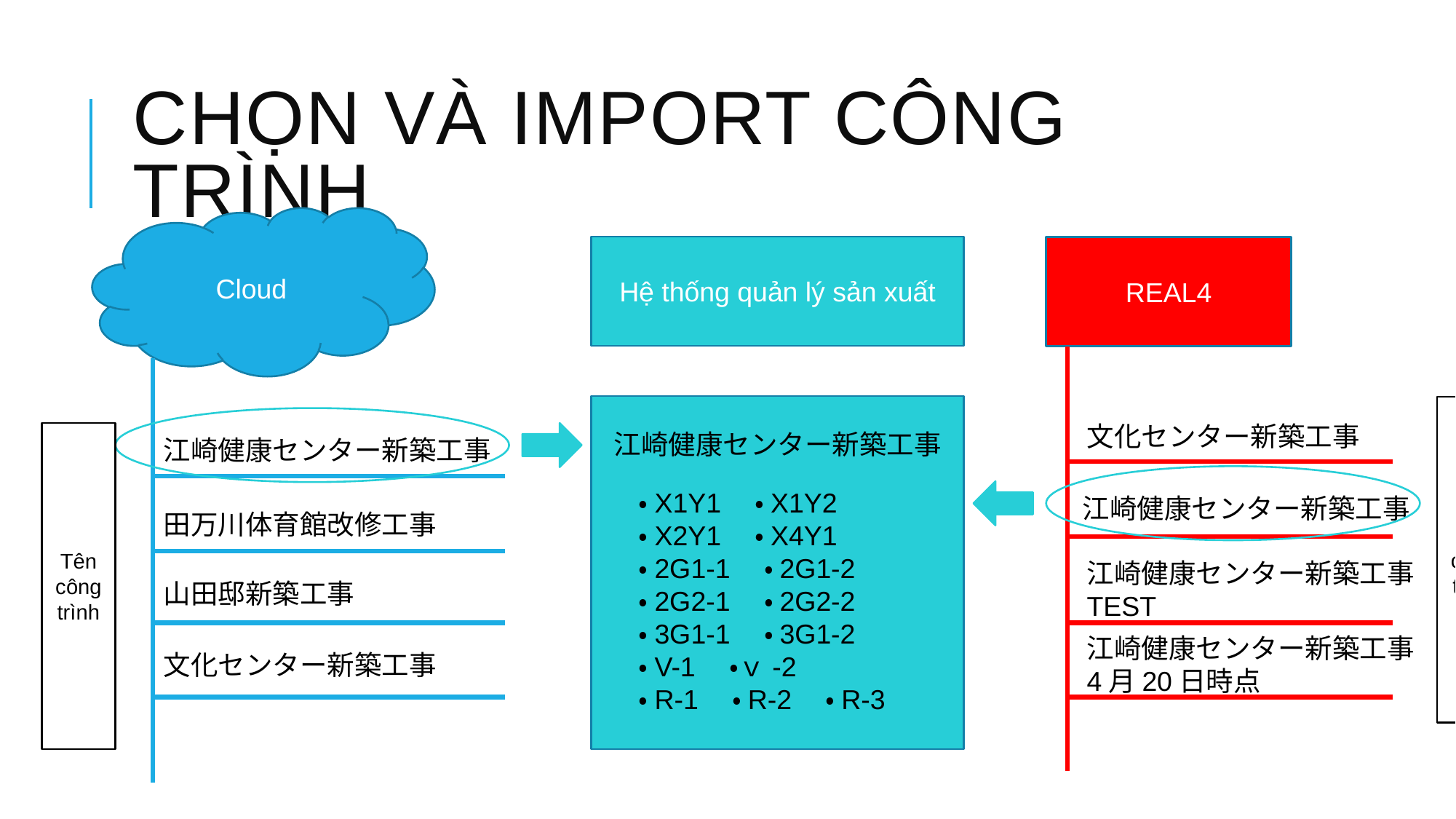

# Chọn và import công trình
Cloud
Hệ thống quản lý sản xuất
REAL4

Tên công trình

文化センター新築工事
江崎健康センター新築工事
Tên công trình

江崎健康センター新築工事

・X1Y1　・X1Y2
・X2Y1　・X4Y1
・2G1-1　・2G1-2
・2G2-1　・2G2-2
・3G1-1　・3G1-2
・V-1　・ｖ-2
・R-1　・R-2　・R-3

江崎健康センター新築工事
田万川体育館改修工事
江崎健康センター新築工事
TEST
山田邸新築工事
江崎健康センター新築工事
4月20日時点
文化センター新築工事